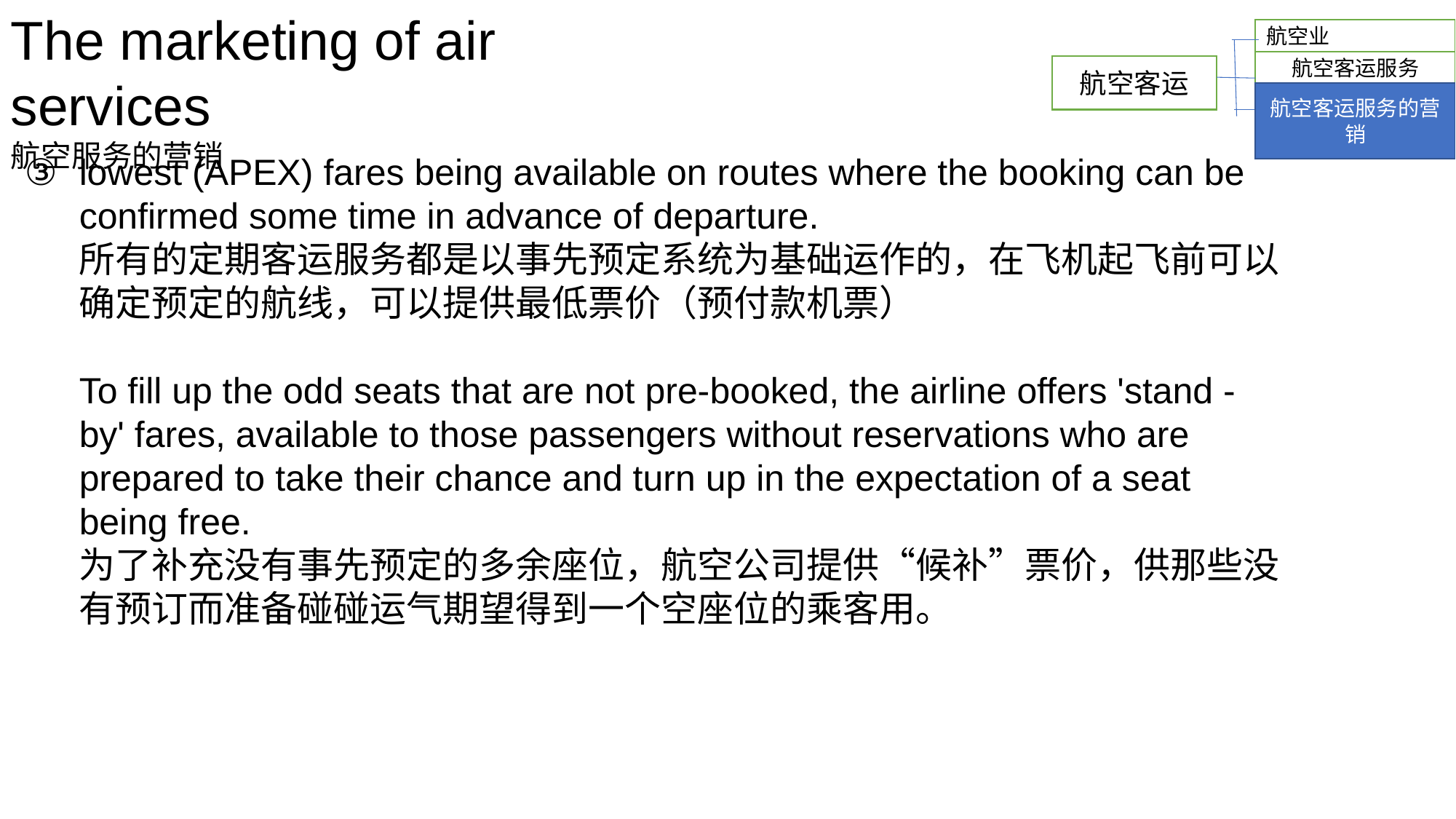

The marketing of air services
航空服务的营销
航空业
航空客运服务
航空客运
航空客运服务的营销
lowest (APEX) fares being available on routes where the booking can be confirmed some time in advance of departure.
所有的定期客运服务都是以事先预定系统为基础运作的，在飞机起飞前可以确定预定的航线，可以提供最低票价（预付款机票）

To fill up the odd seats that are not pre-booked, the airline offers 'stand - by' fares, available to those passengers without reservations who are prepared to take their chance and turn up in the expectation of a seat being free.
为了补充没有事先预定的多余座位，航空公司提供“候补”票价，供那些没有预订而准备碰碰运气期望得到一个空座位的乘客用。